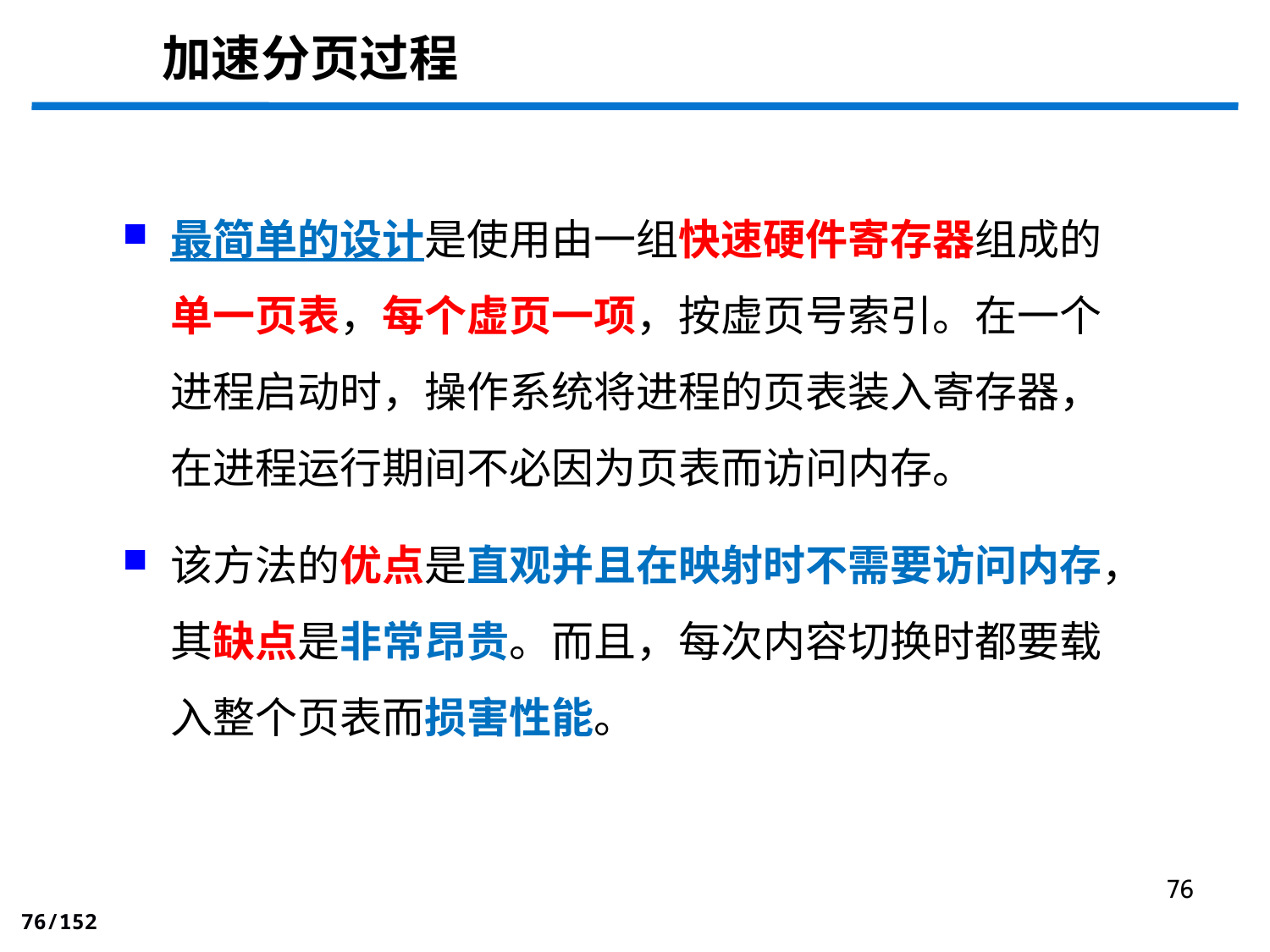

# 加速分页过程
最简单的设计是使用由一组快速硬件寄存器组成的单一页表，每个虚页一项，按虚页号索引。在一个进程启动时，操作系统将进程的页表装入寄存器，在进程运行期间不必因为页表而访问内存。
该方法的优点是直观并且在映射时不需要访问内存，其缺点是非常昂贵。而且，每次内容切换时都要载入整个页表而损害性能。
76